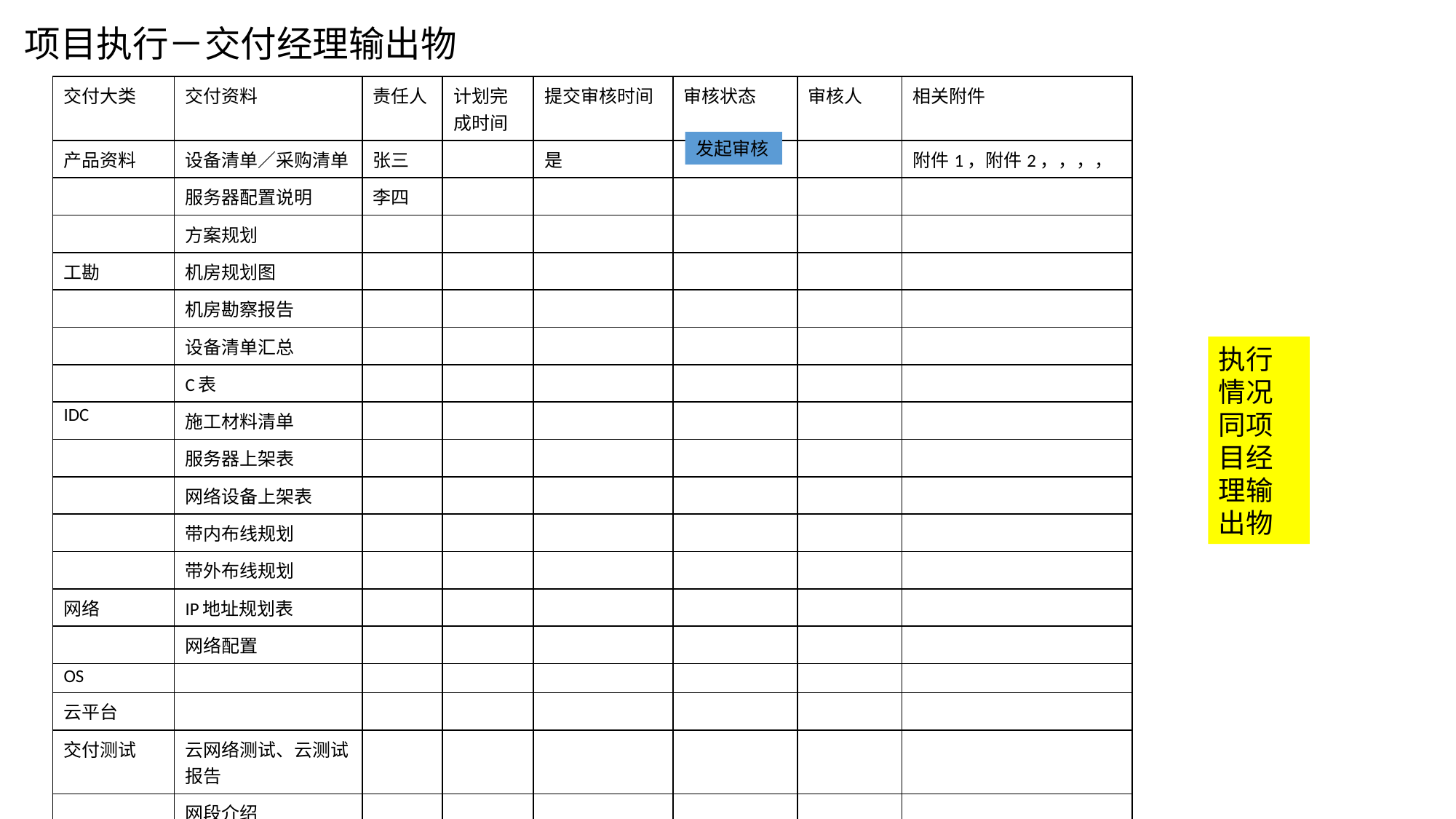

项目执行－交付经理输出物
| 交付大类 | 交付资料 | 责任人 | 计划完成时间 | 提交审核时间 | 审核状态 | 审核人 | 相关附件 |
| --- | --- | --- | --- | --- | --- | --- | --- |
| 产品资料 | 设备清单／采购清单 | 张三 |  | 是 |  |  | 附件1，附件2，，，， |
|  | 服务器配置说明 | 李四 |  |  |  |  |  |
|  | 方案规划 |  |  |  |  |  |  |
| 工勘 | 机房规划图 |  |  |  |  |  |  |
|  | 机房勘察报告 |  |  |  |  |  |  |
|  | 设备清单汇总 |  |  |  |  |  |  |
|  | C表 |  |  |  |  |  |  |
| IDC | 施工材料清单 |  |  |  |  |  |  |
|  | 服务器上架表 |  |  |  |  |  |  |
|  | 网络设备上架表 |  |  |  |  |  |  |
|  | 带内布线规划 |  |  |  |  |  |  |
|  | 带外布线规划 |  |  |  |  |  |  |
| 网络 | IP地址规划表 |  |  |  |  |  |  |
|  | 网络配置 |  |  |  |  |  |  |
| OS |  |  |  |  |  |  |  |
| 云平台 |  |  |  |  |  |  |  |
| 交付测试 | 云网络测试、云测试报告 |  |  |  |  |  |  |
|  | 网段介绍 |  |  |  |  |  |  |
|  | 实施手册 |  |  |  |  |  |  |
发起审核
执行情况同项目经理输出物